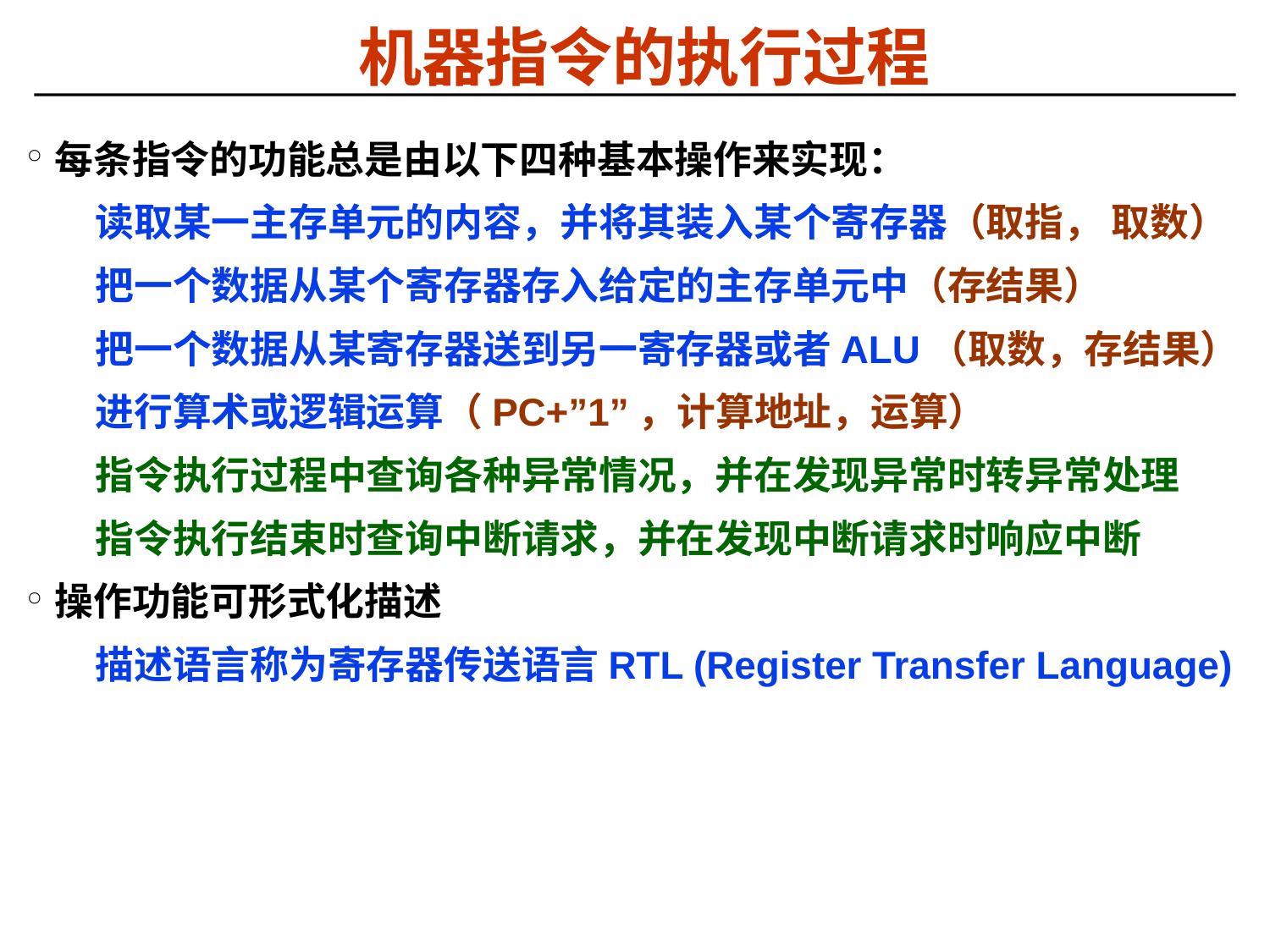

# 机器指令的执行过程
每条指令的功能总是由以下四种基本操作来实现：
读取某一主存单元的内容，并将其装入某个寄存器（取指， 取数）
把一个数据从某个寄存器存入给定的主存单元中（存结果）
把一个数据从某寄存器送到另一寄存器或者ALU（取数，存结果）
进行算术或逻辑运算（PC+”1”，计算地址，运算）
指令执行过程中查询各种异常情况，并在发现异常时转异常处理
指令执行结束时查询中断请求，并在发现中断请求时响应中断
操作功能可形式化描述
描述语言称为寄存器传送语言RTL (Register Transfer Language)